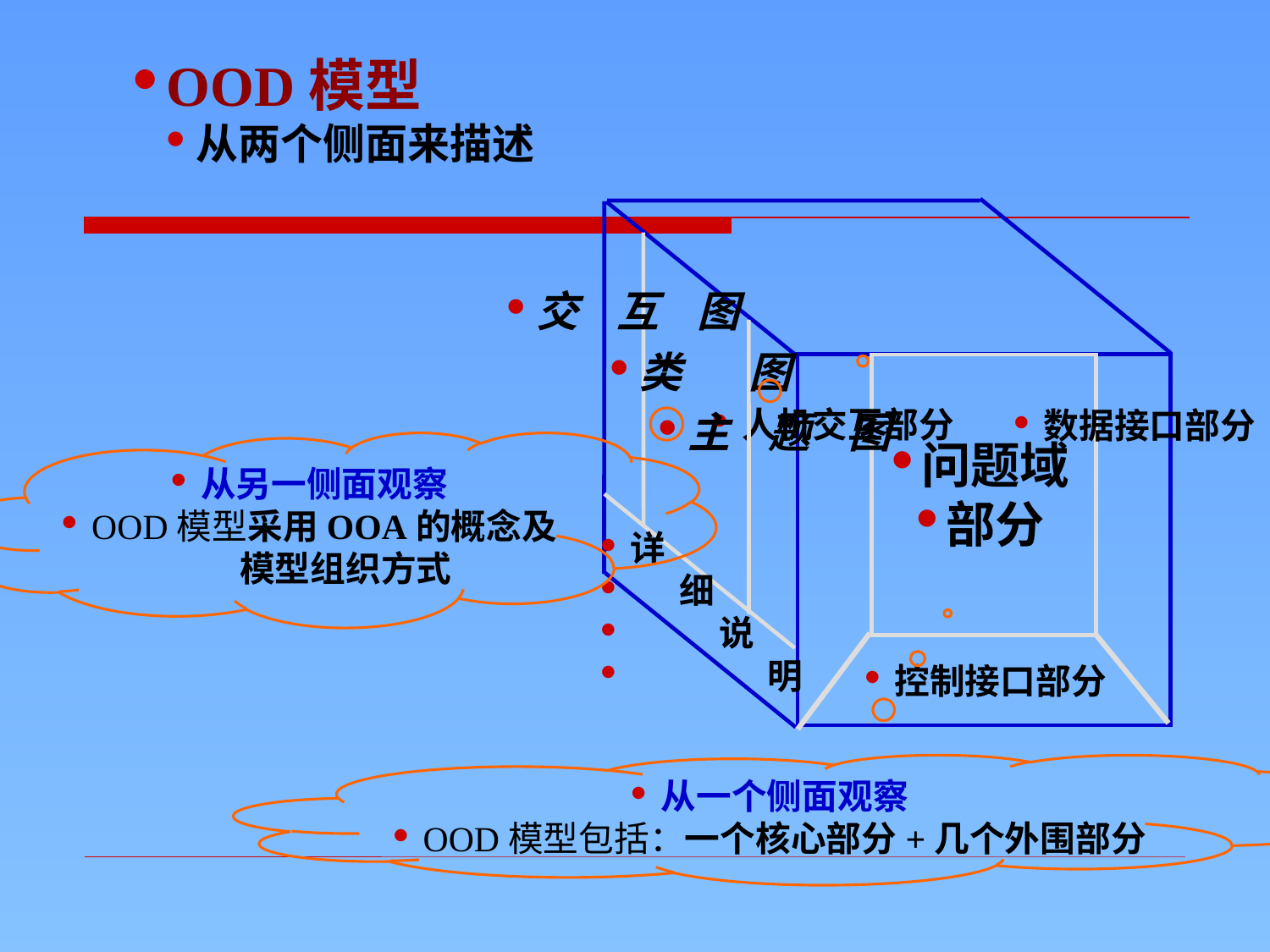

OOD模型
从两个侧面来描述

交    互    图

类       图
主    题    图
从另一侧面观察
OOD模型采用OOA的概念及
        模型组织方式

详
     细
          说
                明

人机交互部分
数据接口部分
问题域
部分

控制接口部分
从一个侧面观察
OOD模型包括：一个核心部分+几个外围部分